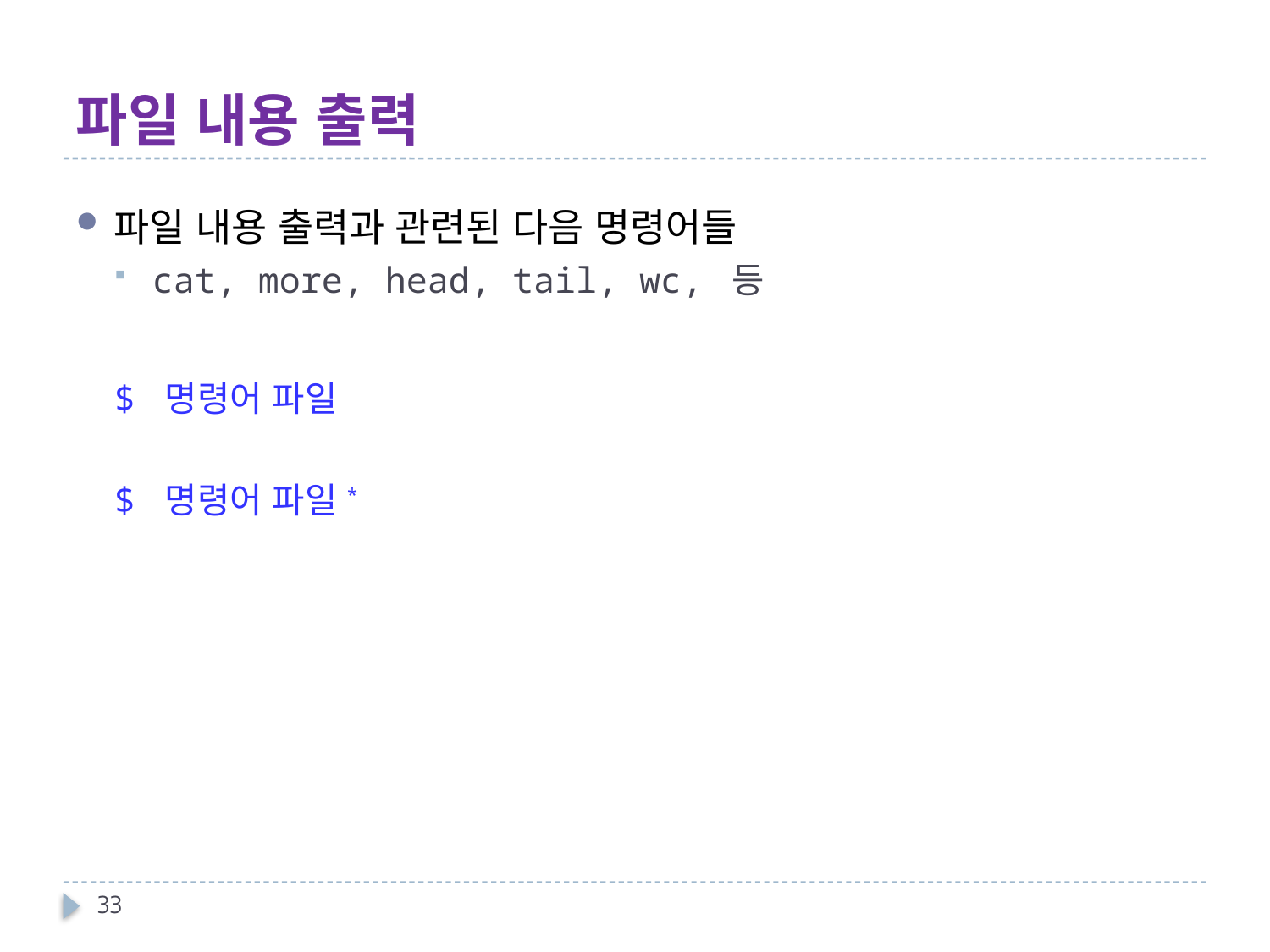

# 파일 내용 출력
파일 내용 출력과 관련된 다음 명령어들
cat, more, head, tail, wc, 등

$ 명령어 파일

$ 명령어 파일*

33